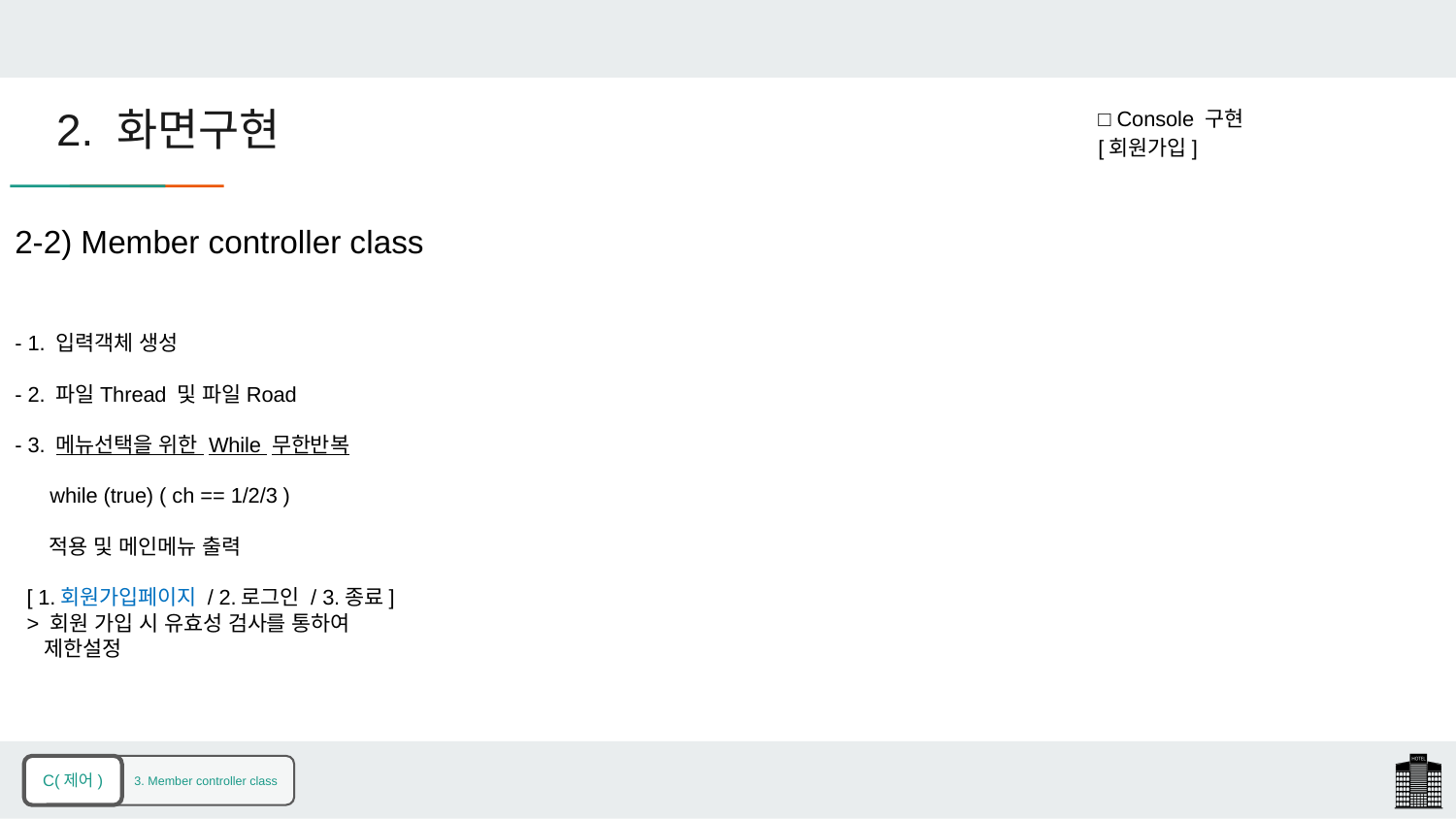

2. 화면구현
□ Console 구현
[회원가입]
2-2) Member controller class

- 1. 입력객체 생성
- 2. 파일Thread 및 파일Road
- 3. 메뉴선택을 위한 While 무한반복
      while (true) ( ch == 1/2/3 )
     적용 및 메인메뉴 출력
  [ 1.회원가입페이지 / 2.로그인 / 3.종료]
  > 회원 가입 시 유효성 검사를 통하여
     제한설정
3. Member controller class
C(제어)